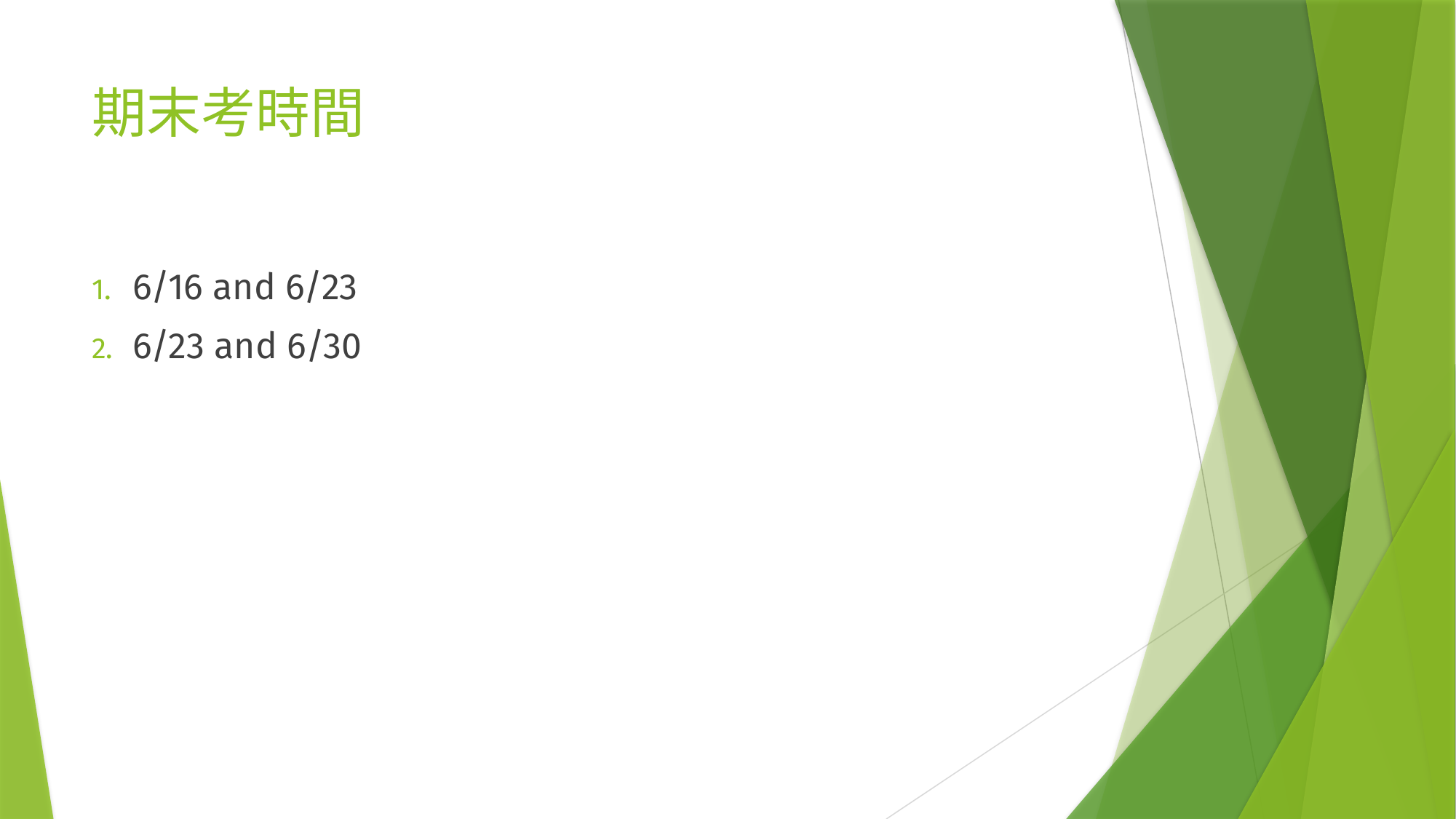

# 期末考時間
6/16 and 6/23
6/23 and 6/30